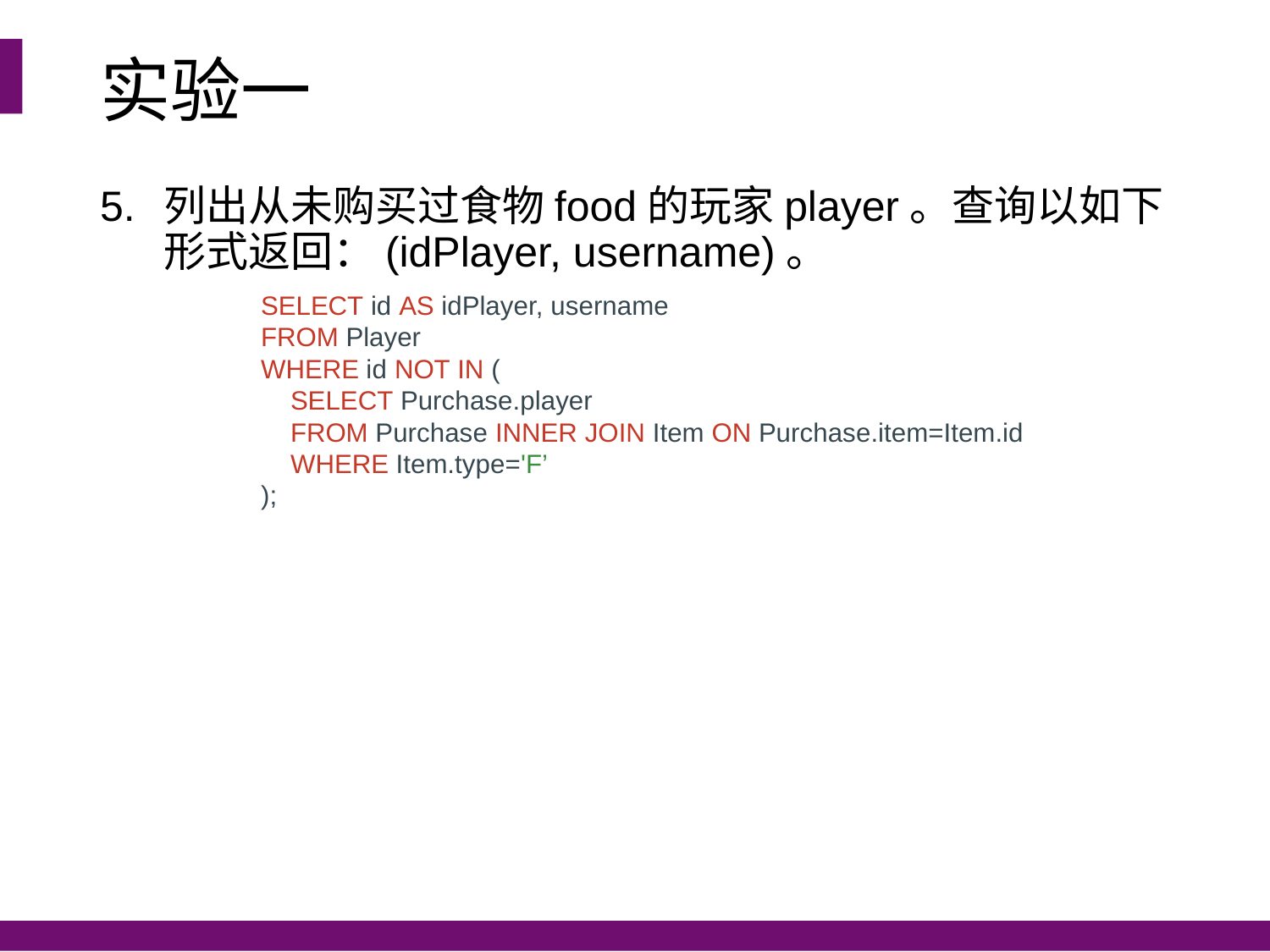

# 实验一
列出从未购买过食物food的玩家player。查询以如下形式返回：(idPlayer, username)。
SELECT id AS idPlayer, username
FROM Player
WHERE id NOT IN (
    SELECT Purchase.player
    FROM Purchase INNER JOIN Item ON Purchase.item=Item.id
    WHERE Item.type='F’
);
31